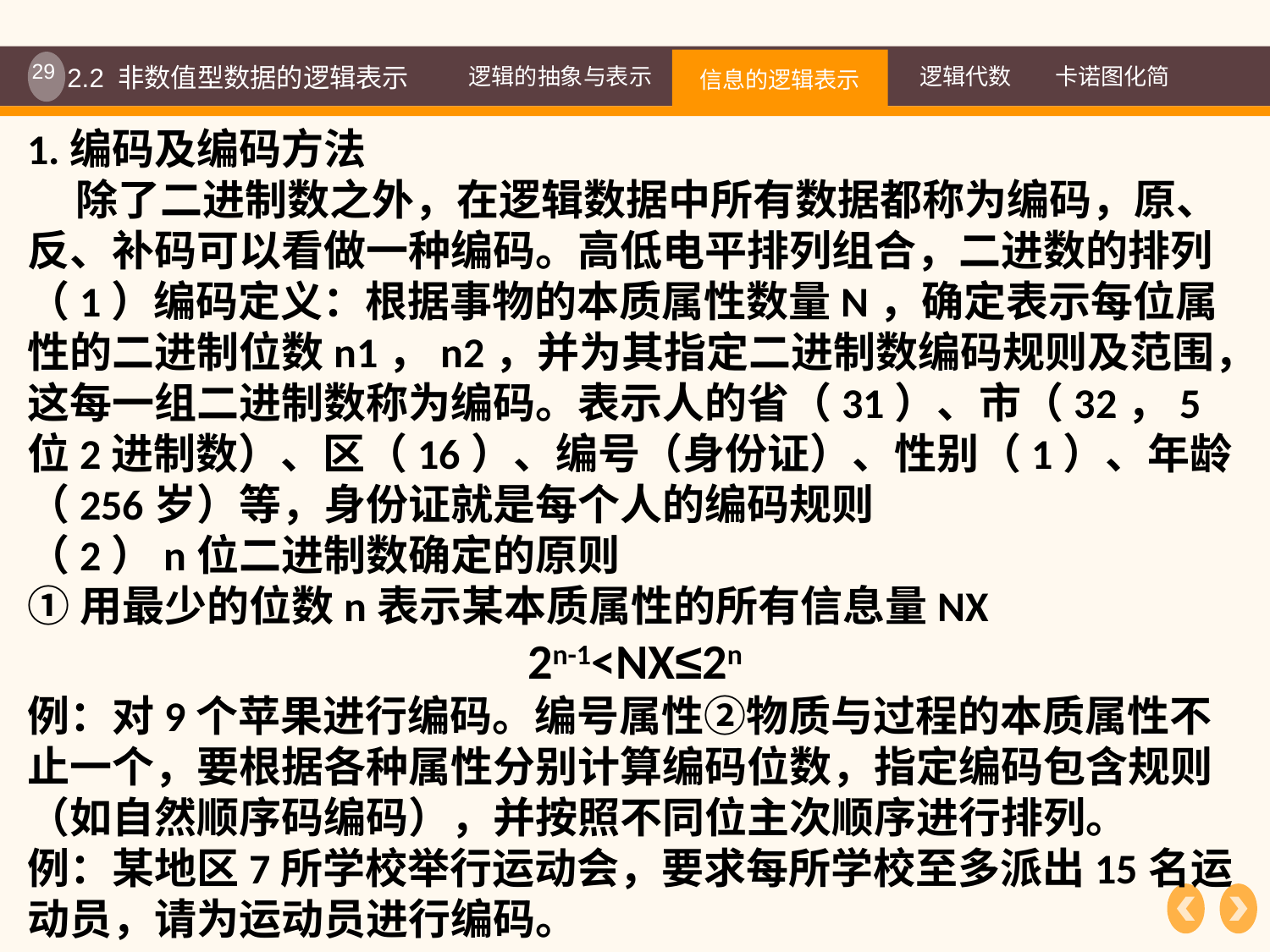

2.2 非数值型数据的逻辑表示
1.编码及编码方法
    除了二进制数之外，在逻辑数据中所有数据都称为编码，原、反、补码可以看做一种编码。高低电平排列组合，二进数的排列
（1）编码定义：根据事物的本质属性数量N，确定表示每位属性的二进制位数n1，n2，并为其指定二进制数编码规则及范围，这每一组二进制数称为编码。表示人的省（31）、市（32，5位2进制数）、区（16）、编号（身份证）、性别（1）、年龄（256岁）等，身份证就是每个人的编码规则
（2）n位二进制数确定的原则
①用最少的位数n表示某本质属性的所有信息量NX
2n-1<NX≤2n
例：对9个苹果进行编码。编号属性②物质与过程的本质属性不止一个，要根据各种属性分别计算编码位数，指定编码包含规则（如自然顺序码编码），并按照不同位主次顺序进行排列。
例：某地区7所学校举行运动会，要求每所学校至多派出15名运动员，请为运动员进行编码。